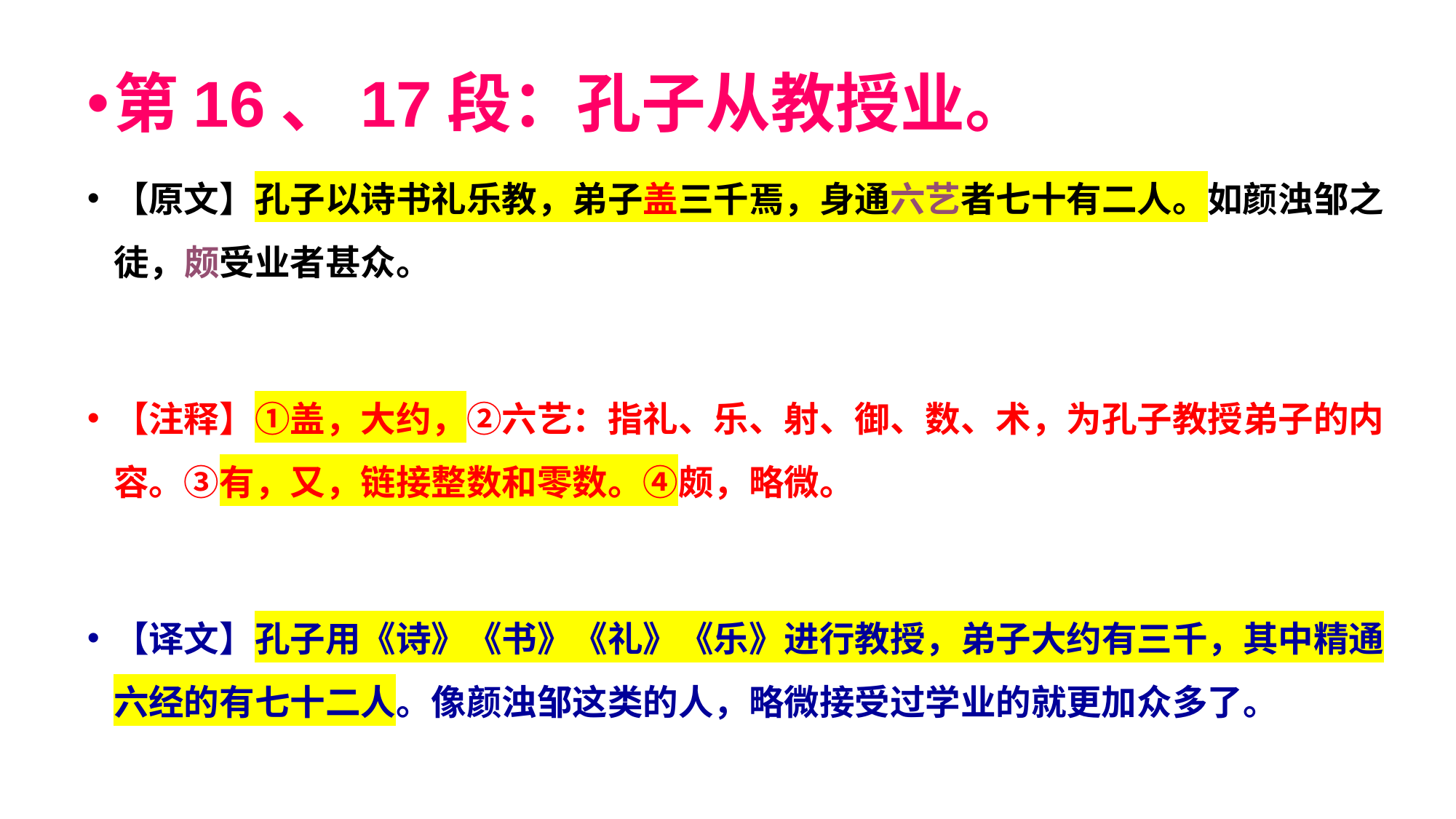

第16、17段：孔子从教授业。
【原文】孔子以诗书礼乐教，弟子盖三千焉，身通六艺者七十有二人。如颜浊邹之徒，颇受业者甚众。

【注释】①盖，大约，②六艺：指礼、乐、射、御、数、术，为孔子教授弟子的内容。③有，又，链接整数和零数。④颇，略微。

【译文】孔子用《诗》《书》《礼》《乐》进行教授，弟子大约有三千，其中精通六经的有七十二人。像颜浊邹这类的人，略微接受过学业的就更加众多了。